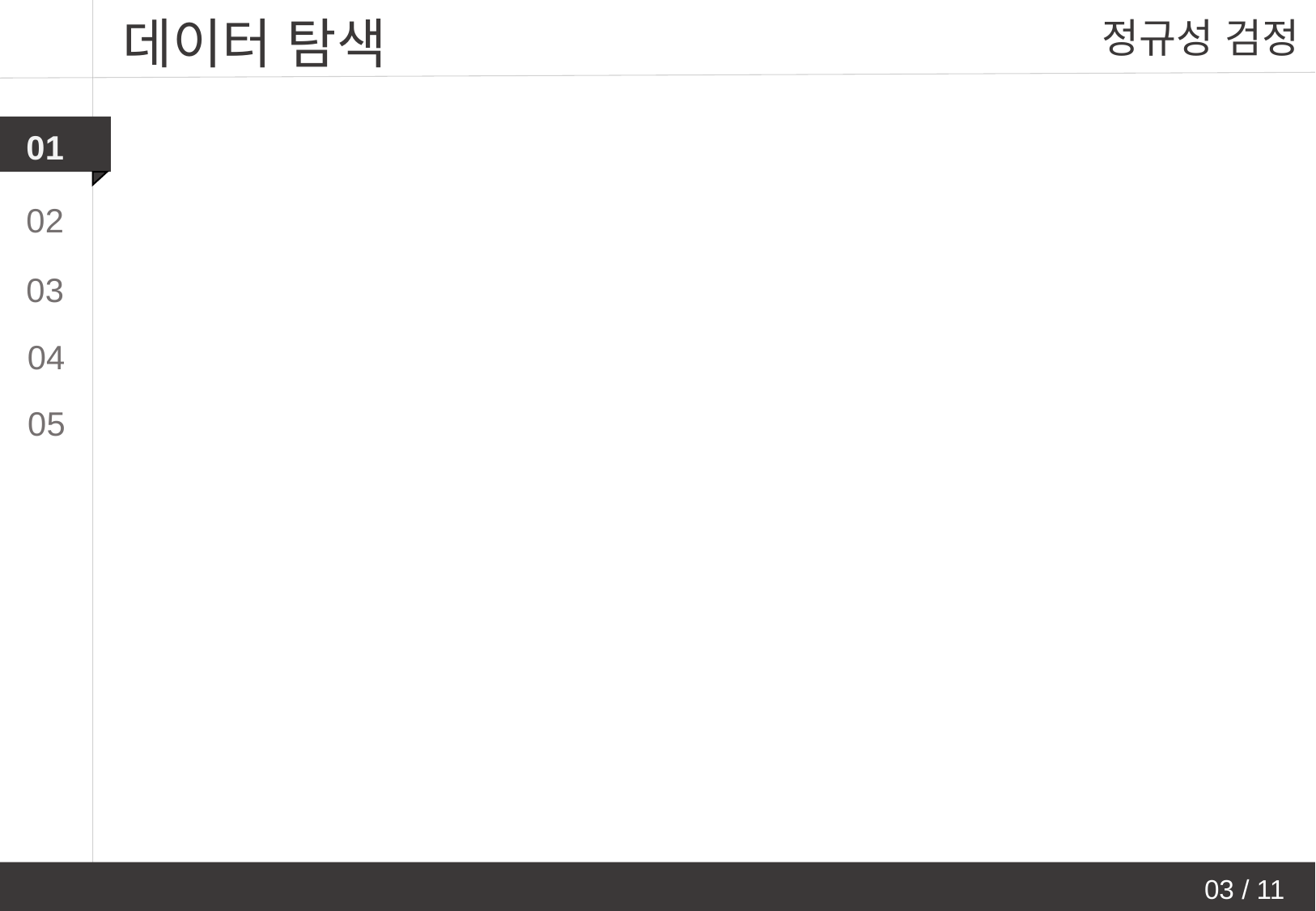

데이터 탐색
정규성 검정

01
02
03
04
05

03 / 11